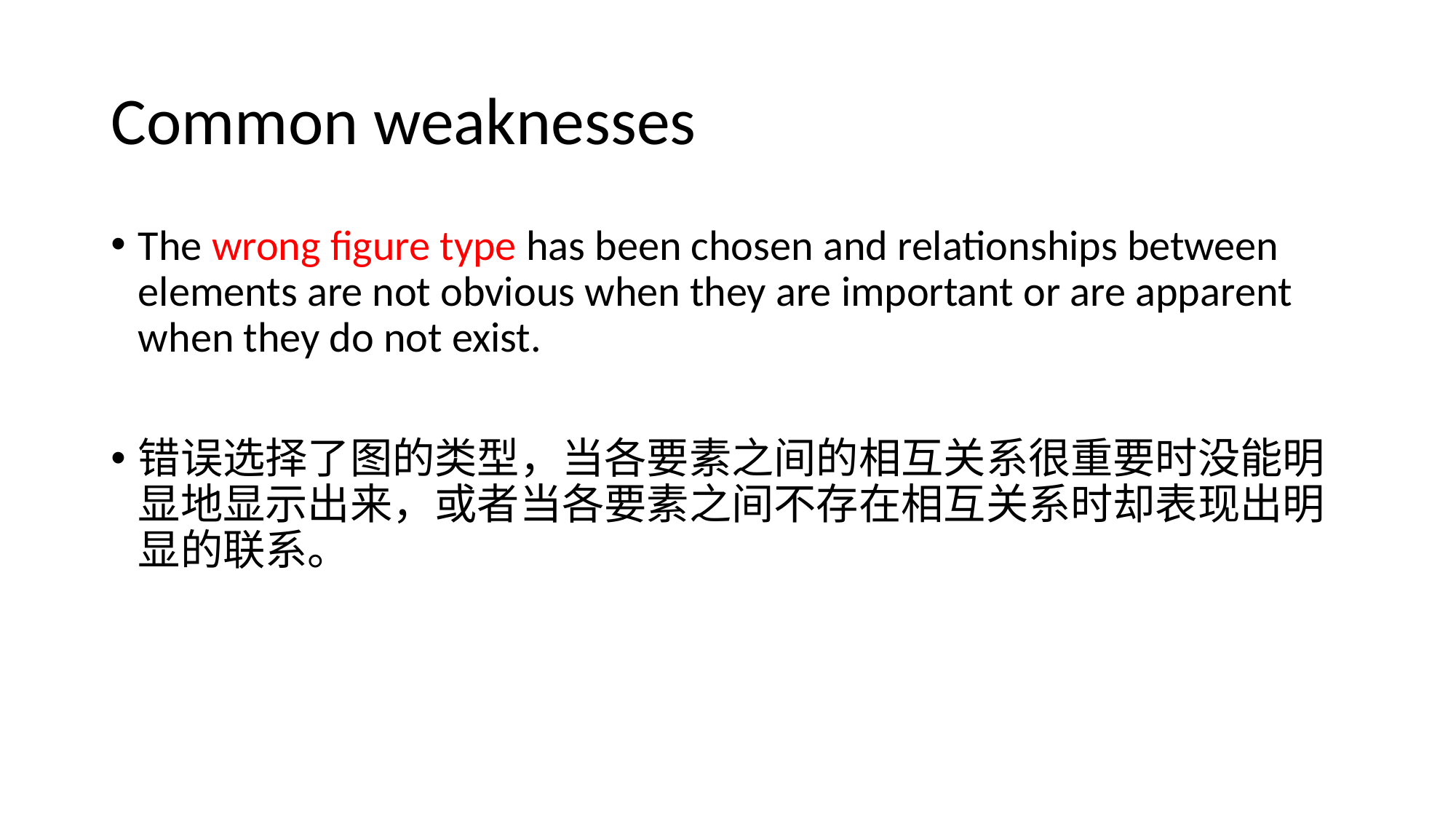

# Common weaknesses
The wrong figure type has been chosen and relationships between elements are not obvious when they are important or are apparent when they do not exist.

错误选择了图的类型，当各要素之间的相互关系很重要时没能明显地显示出来，或者当各要素之间不存在相互关系时却表现出明显的联系。